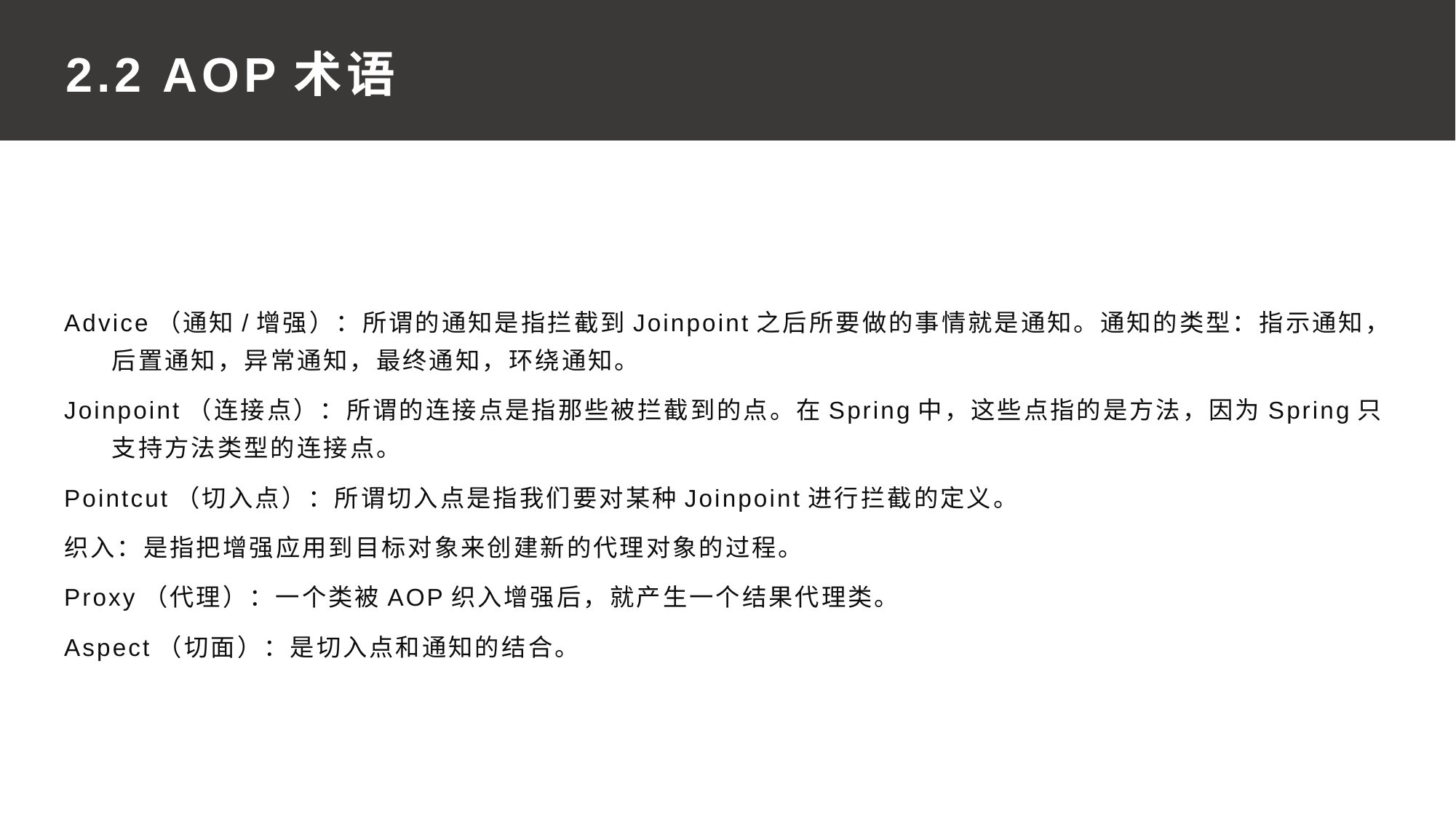

2.2 AOP术语
Advice（通知/增强）：所谓的通知是指拦截到Joinpoint之后所要做的事情就是通知。通知的类型：指示通知，后置通知，异常通知，最终通知，环绕通知。
Joinpoint（连接点）：所谓的连接点是指那些被拦截到的点。在Spring中，这些点指的是方法，因为Spring只支持方法类型的连接点。
Pointcut（切入点）：所谓切入点是指我们要对某种Joinpoint进行拦截的定义。
织入：是指把增强应用到目标对象来创建新的代理对象的过程。
Proxy（代理）：一个类被AOP织入增强后，就产生一个结果代理类。
Aspect（切面）：是切入点和通知的结合。